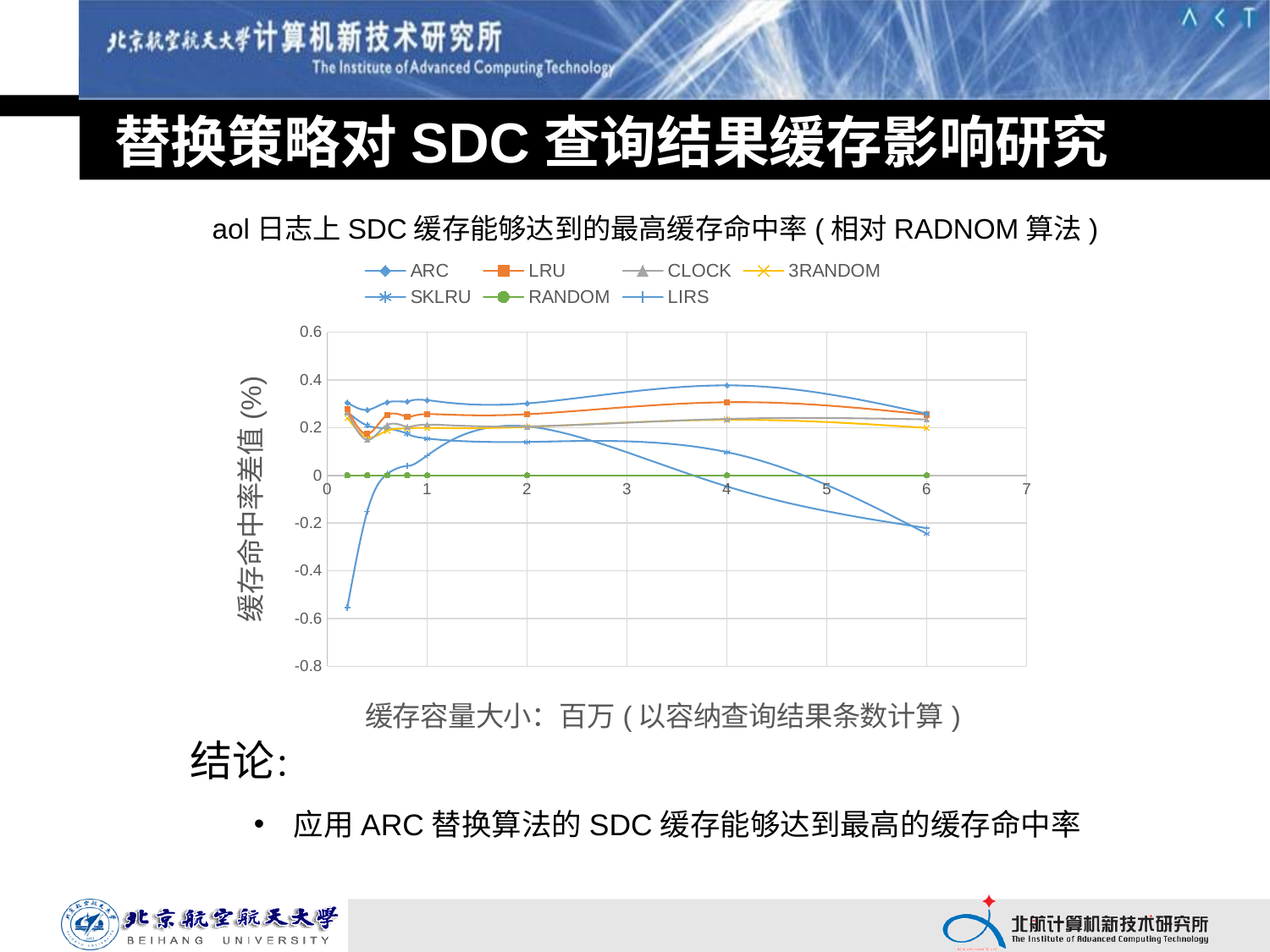

# 替换策略对SDC查询结果缓存影响研究
aol日志上SDC缓存能够达到的最高缓存命中率(相对RADNOM算法)

### Chart

| Category | ARC | LRU | CLOCK | 3RANDOM | SKLRU | RANDOM | LIRS |
|---|---|---|---|---|---|---|---|
结论：
应用ARC替换算法的SDC缓存能够达到最高的缓存命中率